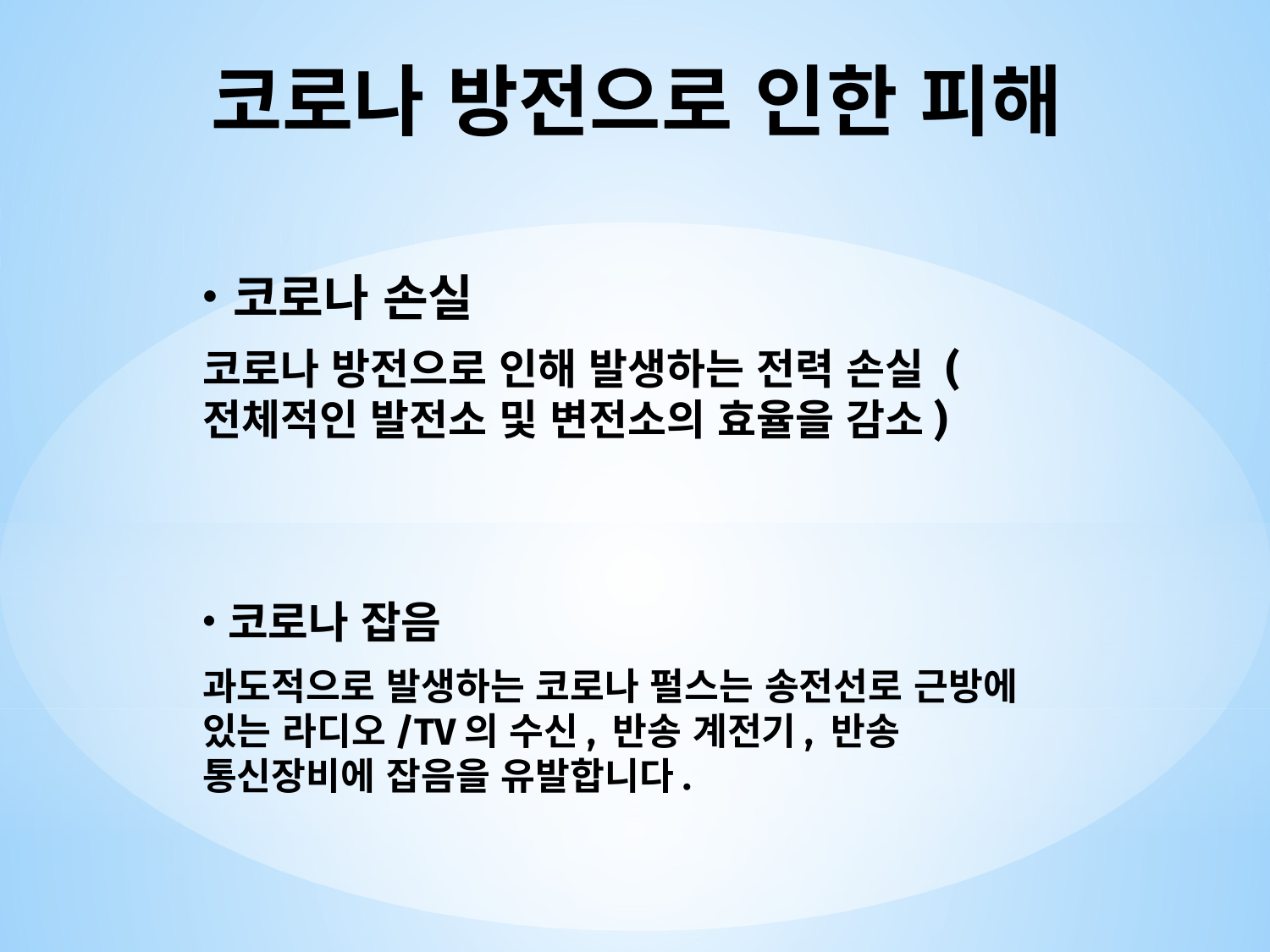

# 코로나 방전으로 인한 피해
·코로나 손실
코로나 방전으로 인해 발생하는 전력 손실 (전체적인 발전소 및 변전소의 효율을 감소)
·코로나 잡음
과도적으로 발생하는 코로나 펄스는 송전선로 근방에 있는 라디오/TV의 수신, 반송 계전기, 반송 통신장비에 잡음을 유발합니다.